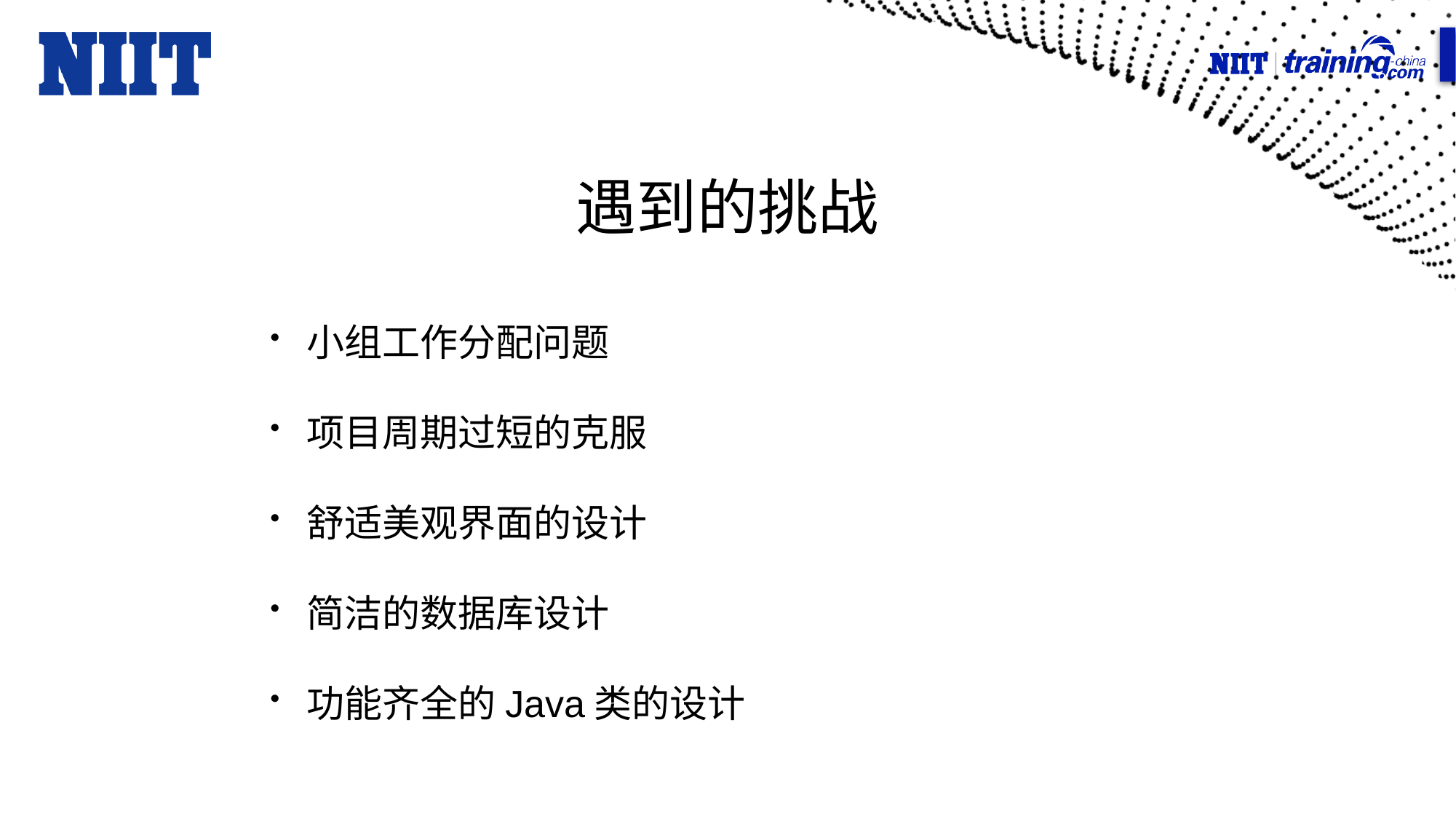

# 遇到的挑战
小组工作分配问题
项目周期过短的克服
舒适美观界面的设计
简洁的数据库设计
功能齐全的Java类的设计